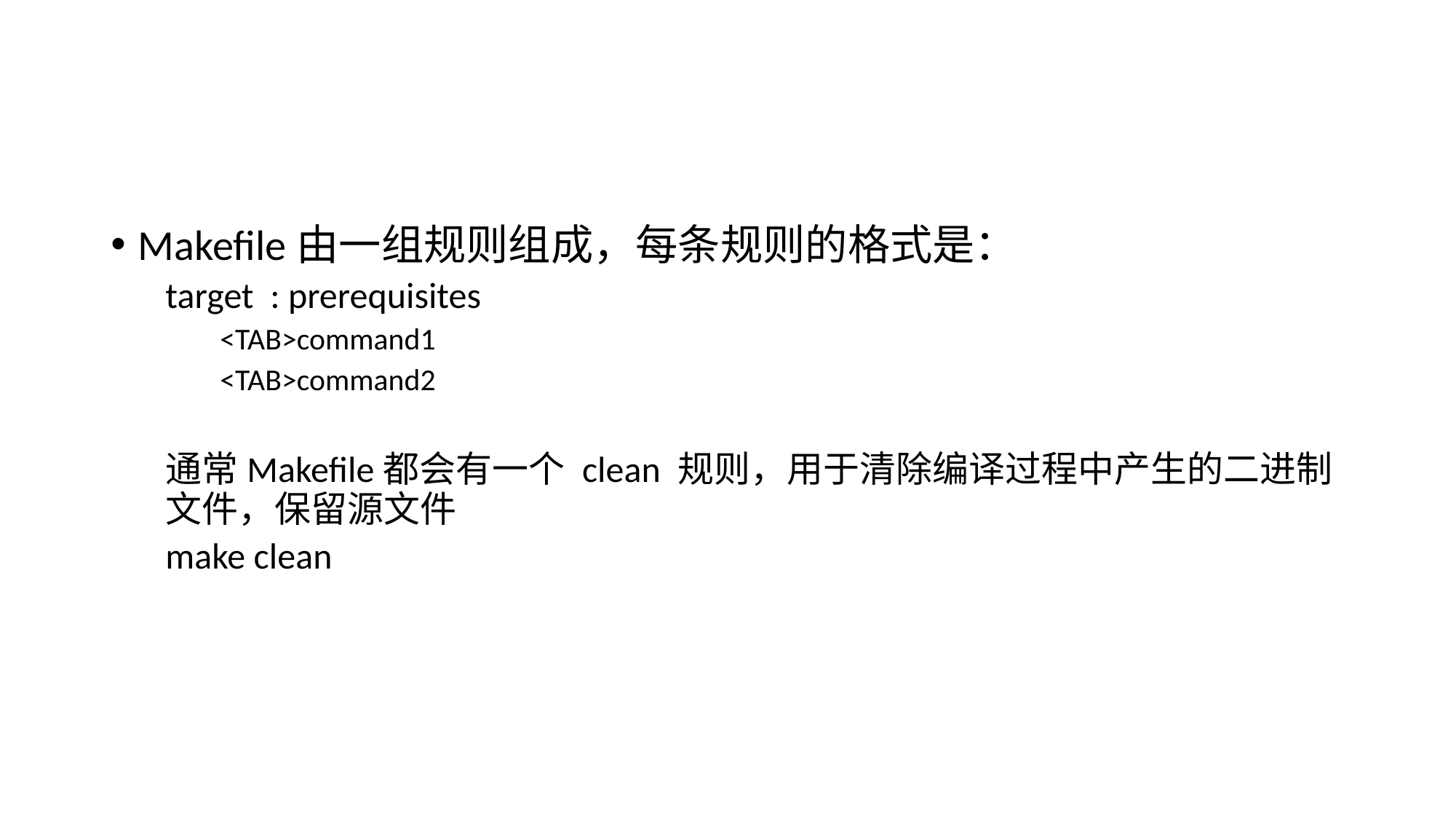

#
Makefile由一组规则组成，每条规则的格式是：
target  : prerequisites
<TAB>command1
<TAB>command2

通常Makefile都会有一个 clean 规则，用于清除编译过程中产生的二进制文件，保留源文件
make clean